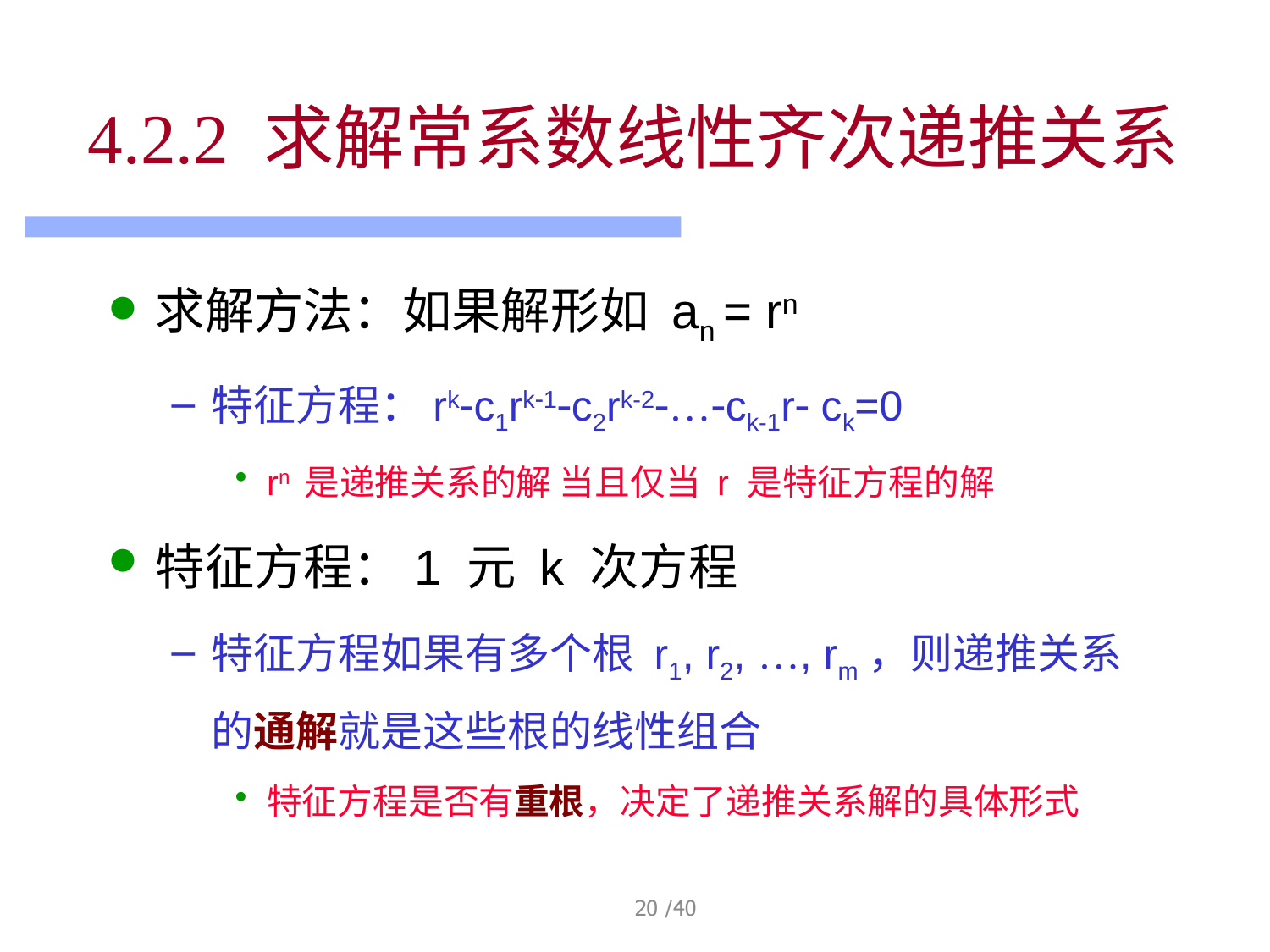

# 4.2.2 求解常系数线性齐次递推关系
求解方法：如果解形如 an = rn
特征方程：rk−c1rk−1−c2rk-2−…−ck-1r− ck=0
rn 是递推关系的解 当且仅当 r 是特征方程的解
特征方程：1 元 k 次方程
特征方程如果有多个根 r1, r2, …, rm，则递推关系的通解就是这些根的线性组合
特征方程是否有重根，决定了递推关系解的具体形式
20
/40